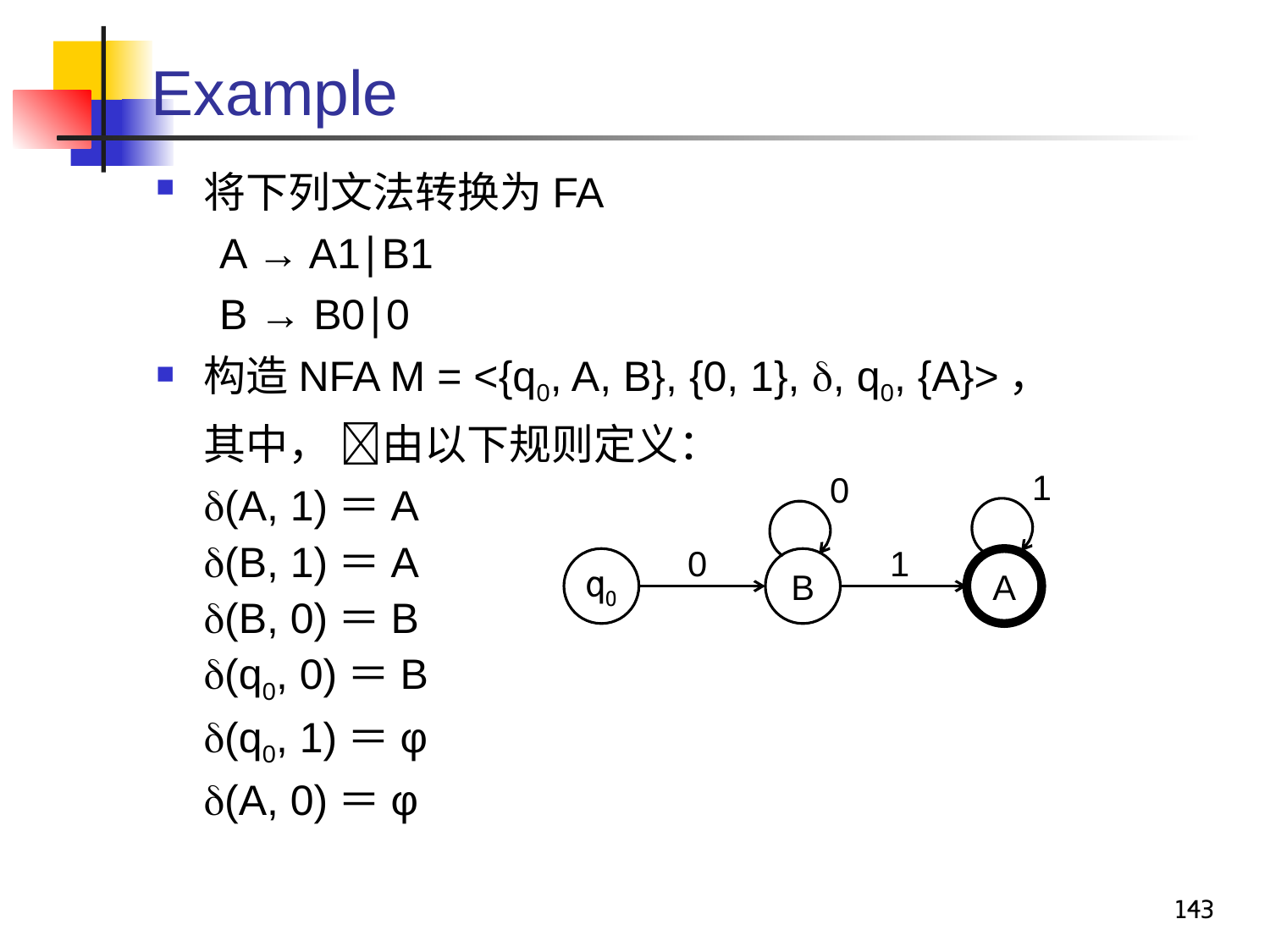

# Example
将下列文法转换为FA
A → A1∣B1
B → B0∣0
构造NFA M = <{q0, A, B}, {0, 1}, δ, q0, {A}>，
	其中， δ由以下规则定义：
	δ(A, 1)＝A
	δ(B, 1)＝A
	δ(B, 0)＝B
	δ(q0, 0)＝B
	δ(q0, 1)＝φ
	δ(A, 0)＝φ
1

0

0
1
q0
B
A
143